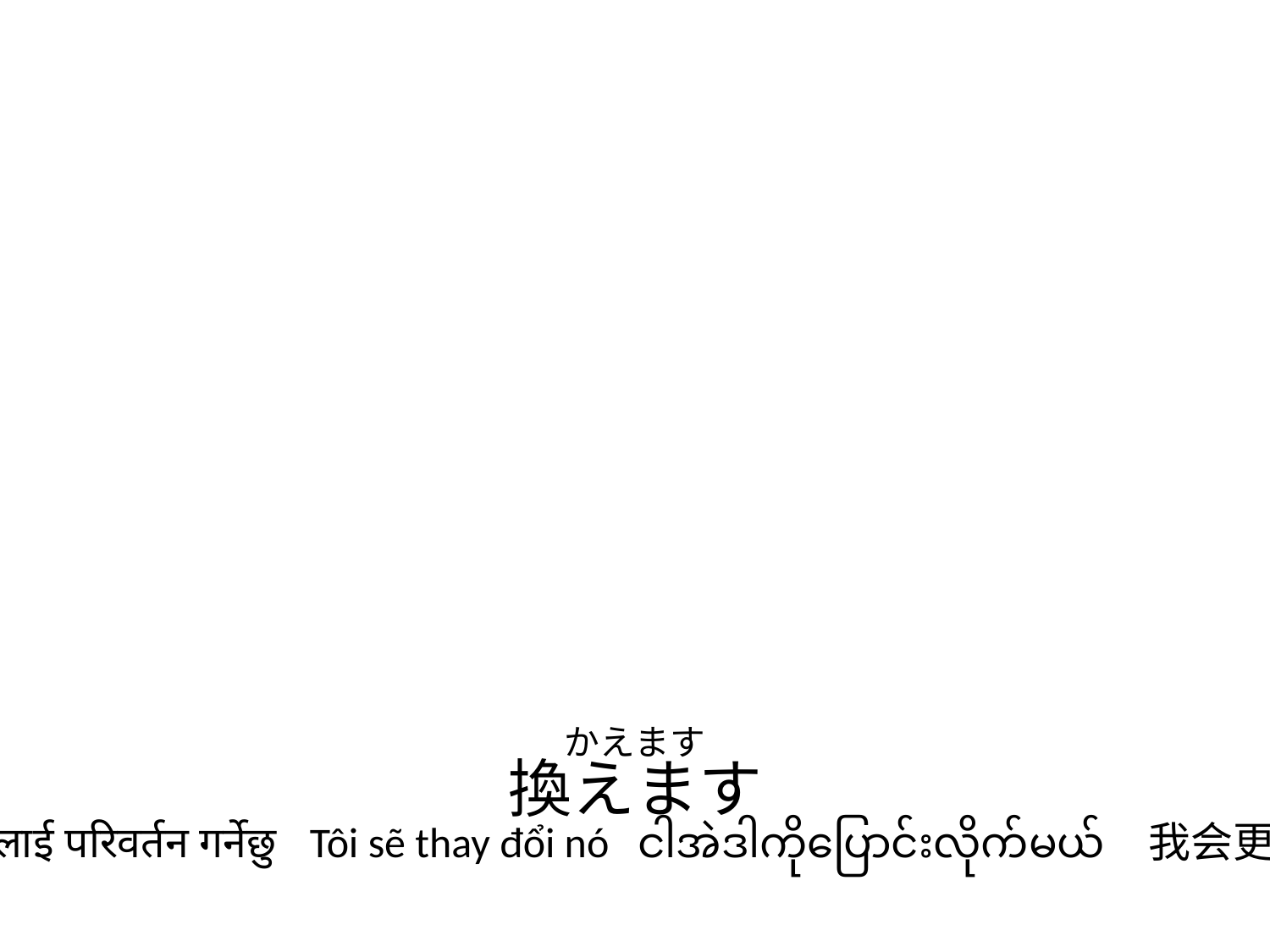

かえます
換えます
I'll change it   म यसलाई परिवर्तन गर्नेछु   Tôi sẽ thay đổi nó   ငါအဲဒါကိုပြောင်းလိုက်မယ်   我会更改它   我會更改它